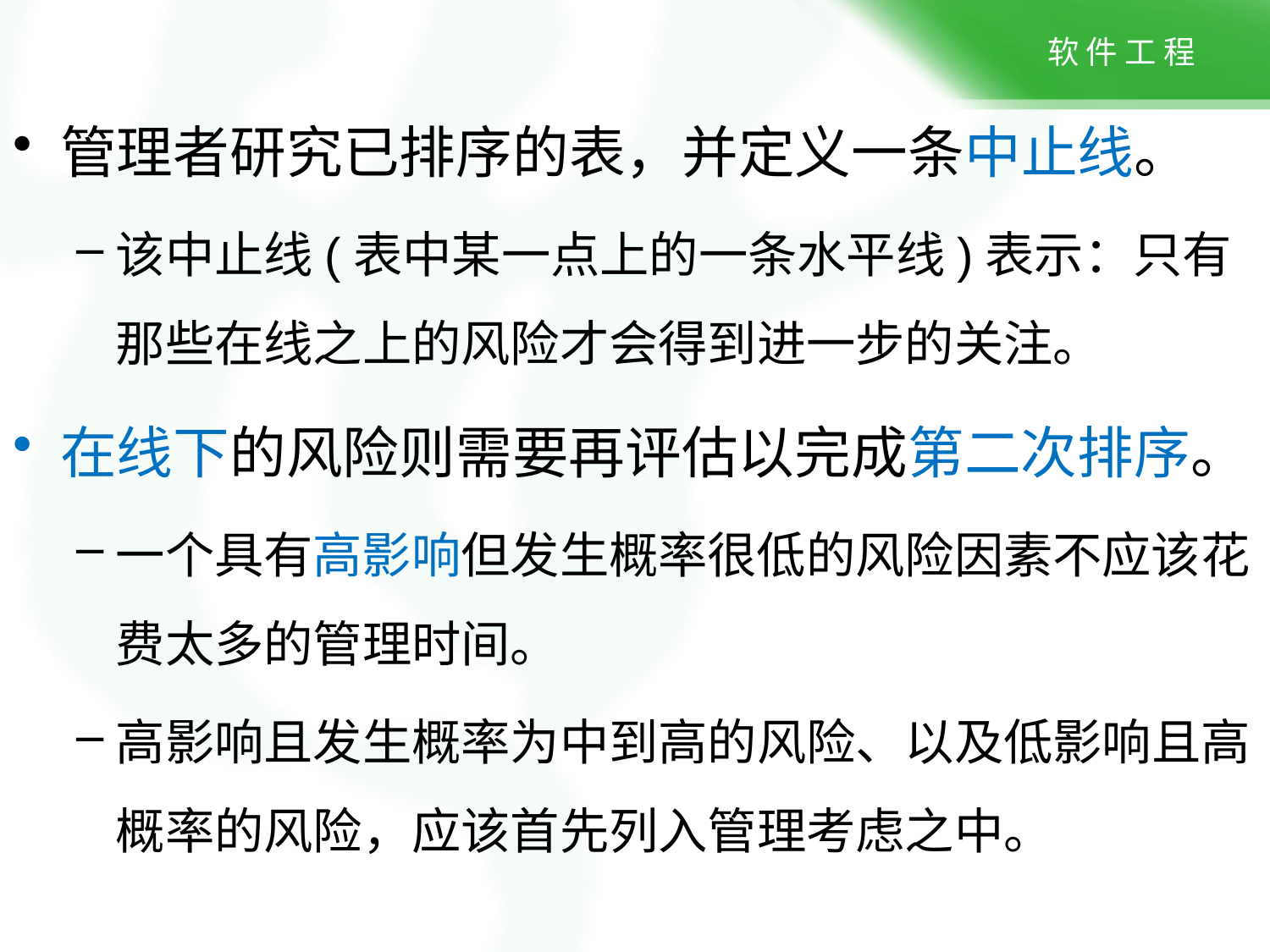

管理者研究已排序的表，并定义一条中止线。
该中止线(表中某一点上的一条水平线)表示：只有那些在线之上的风险才会得到进一步的关注。
在线下的风险则需要再评估以完成第二次排序。
一个具有高影响但发生概率很低的风险因素不应该花费太多的管理时间。
高影响且发生概率为中到高的风险、以及低影响且高概率的风险，应该首先列入管理考虑之中。